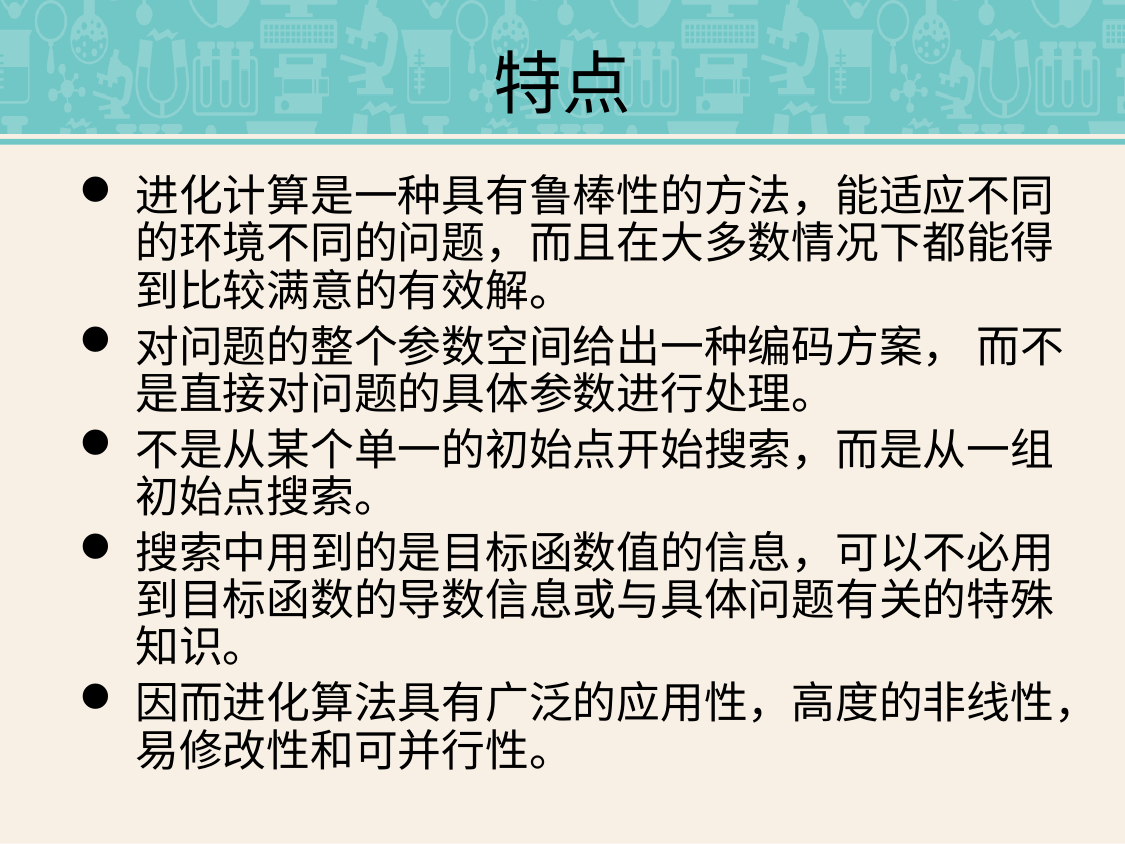

特点
进化计算是一种具有鲁棒性的方法，能适应不同的环境不同的问题，而且在大多数情况下都能得到比较满意的有效解。
对问题的整个参数空间给出一种编码方案， 而不是直接对问题的具体参数进行处理。
不是从某个单一的初始点开始搜索，而是从一组初始点搜索。
搜索中用到的是目标函数值的信息，可以不必用到目标函数的导数信息或与具体问题有关的特殊知识。
因而进化算法具有广泛的应用性，高度的非线性，易修改性和可并行性。